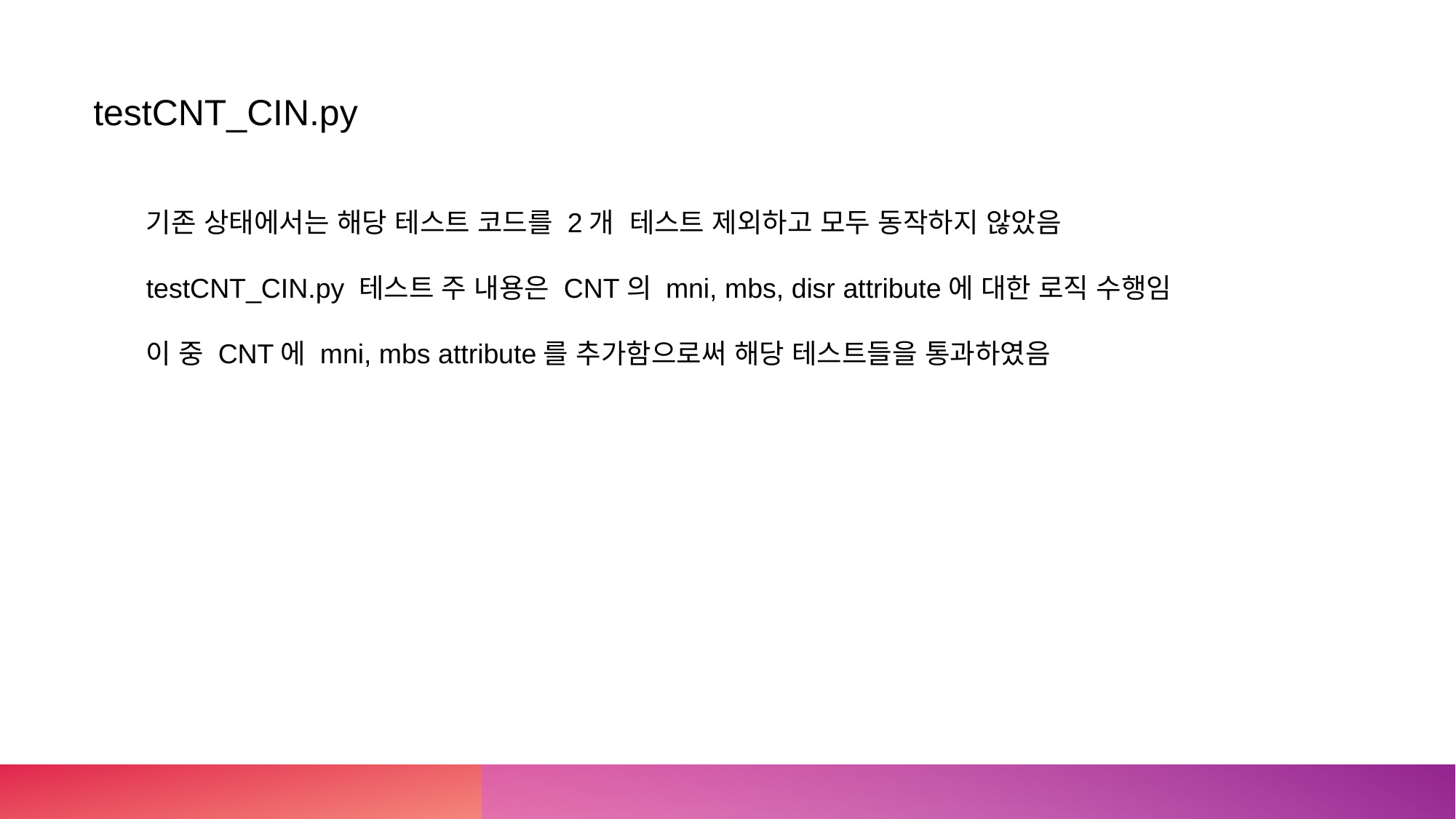

testCNT_CIN.py
기존 상태에서는 해당 테스트 코드를 2개  테스트 제외하고 모두 동작하지 않았음

testCNT_CIN.py 테스트 주 내용은 CNT의 mni, mbs, disr attribute에 대한 로직 수행임

이 중 CNT에 mni, mbs attribute를 추가함으로써 해당 테스트들을 통과하였음